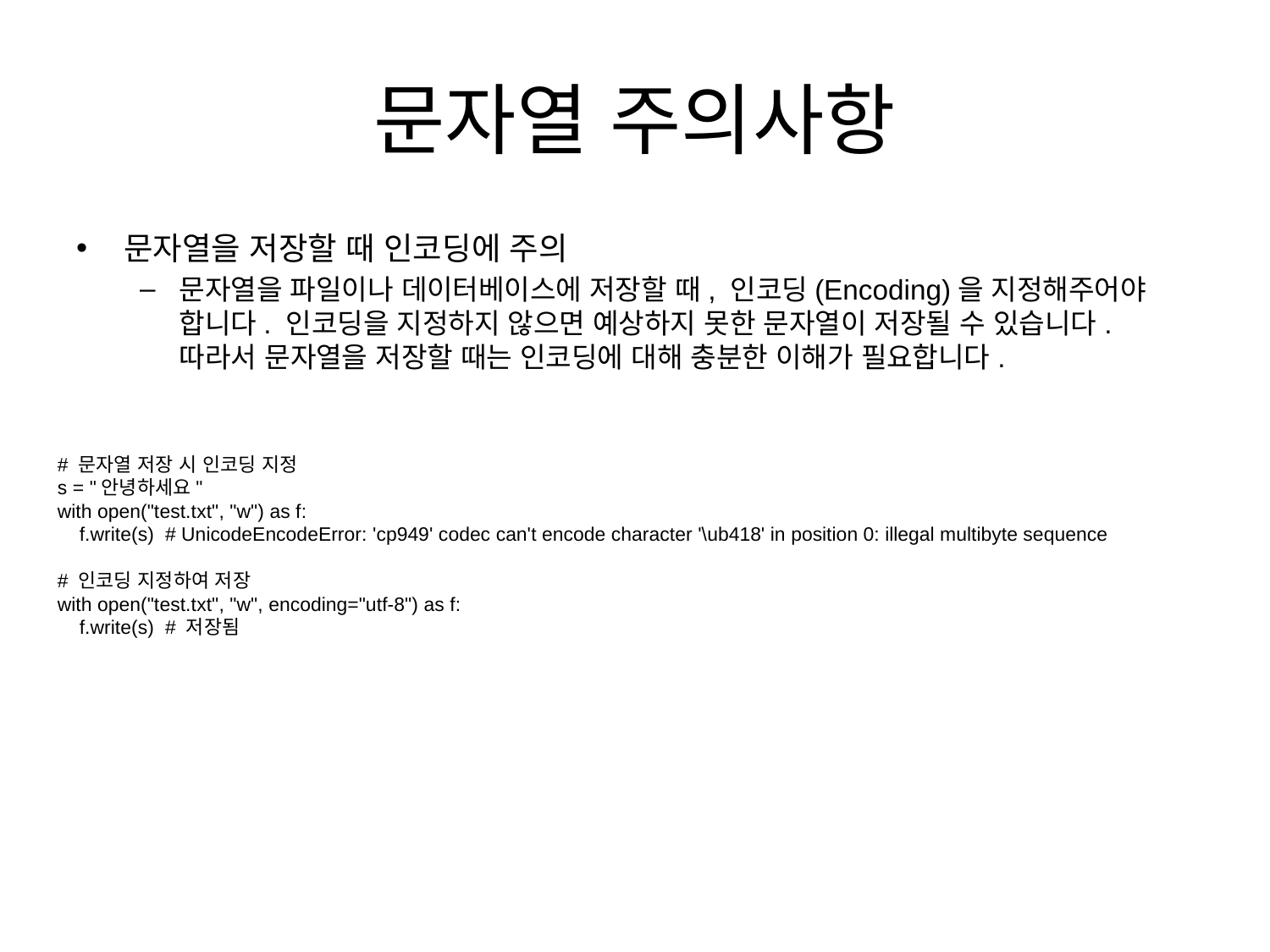

# 문자열 주의사항
문자열을 저장할 때 인코딩에 주의
문자열을 파일이나 데이터베이스에 저장할 때, 인코딩(Encoding)을 지정해주어야 합니다. 인코딩을 지정하지 않으면 예상하지 못한 문자열이 저장될 수 있습니다. 따라서 문자열을 저장할 때는 인코딩에 대해 충분한 이해가 필요합니다.
# 문자열 저장 시 인코딩 지정
s = "안녕하세요"
with open("test.txt", "w") as f:
    f.write(s)  # UnicodeEncodeError: 'cp949' codec can't encode character '\ub418' in position 0: illegal multibyte sequence

# 인코딩 지정하여 저장
with open("test.txt", "w", encoding="utf-8") as f:
    f.write(s)  # 저장됨